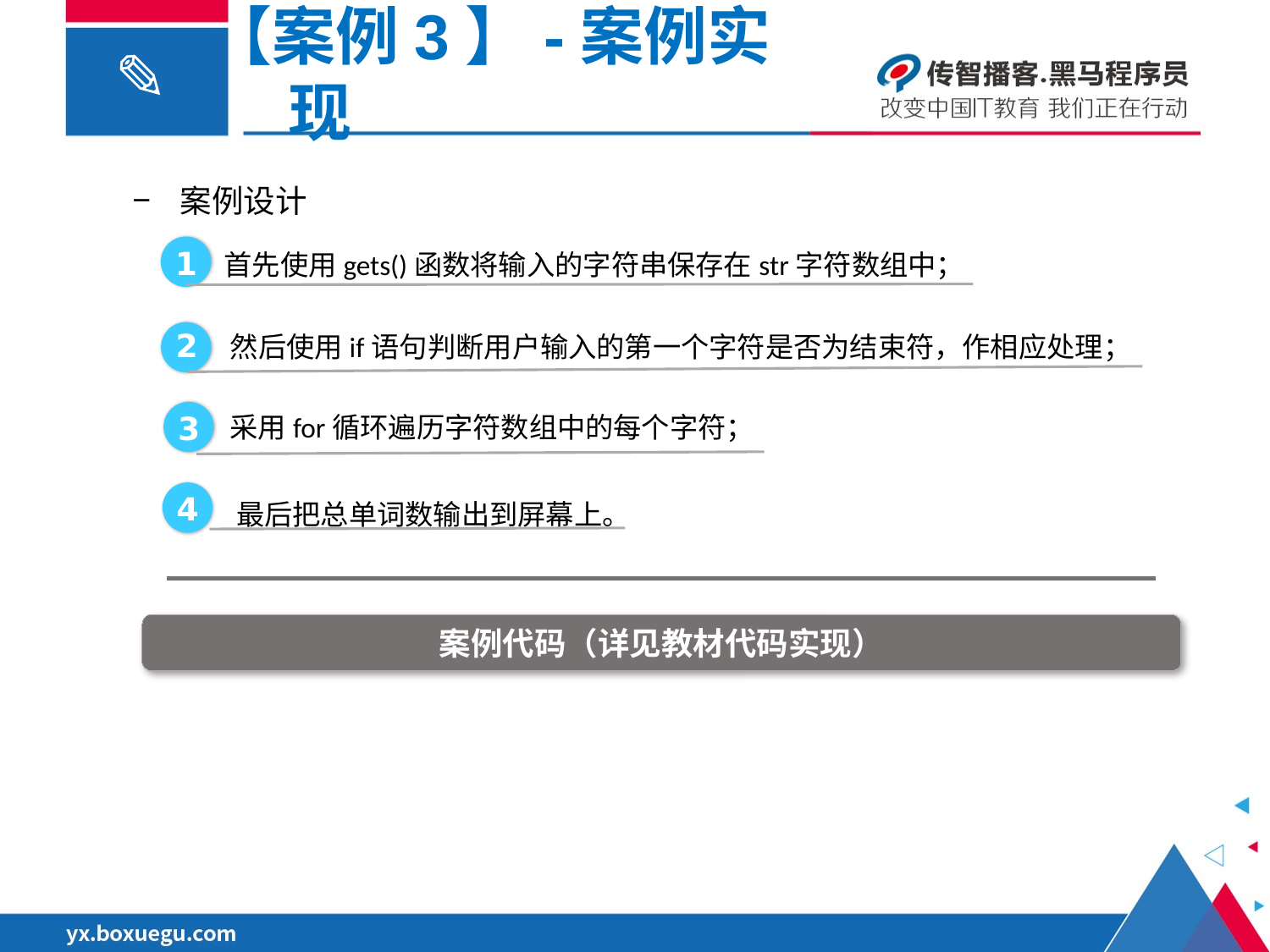

【案例3】-案例实现
案例设计
首先使用gets()函数将输入的字符串保存在str字符数组中；

1
然后使用if语句判断用户输入的第一个字符是否为结束符，作相应处理；
2

采用for循环遍历字符数组中的每个字符；

3
最后把总单词数输出到屏幕上。

4
案例代码（详见教材代码实现）